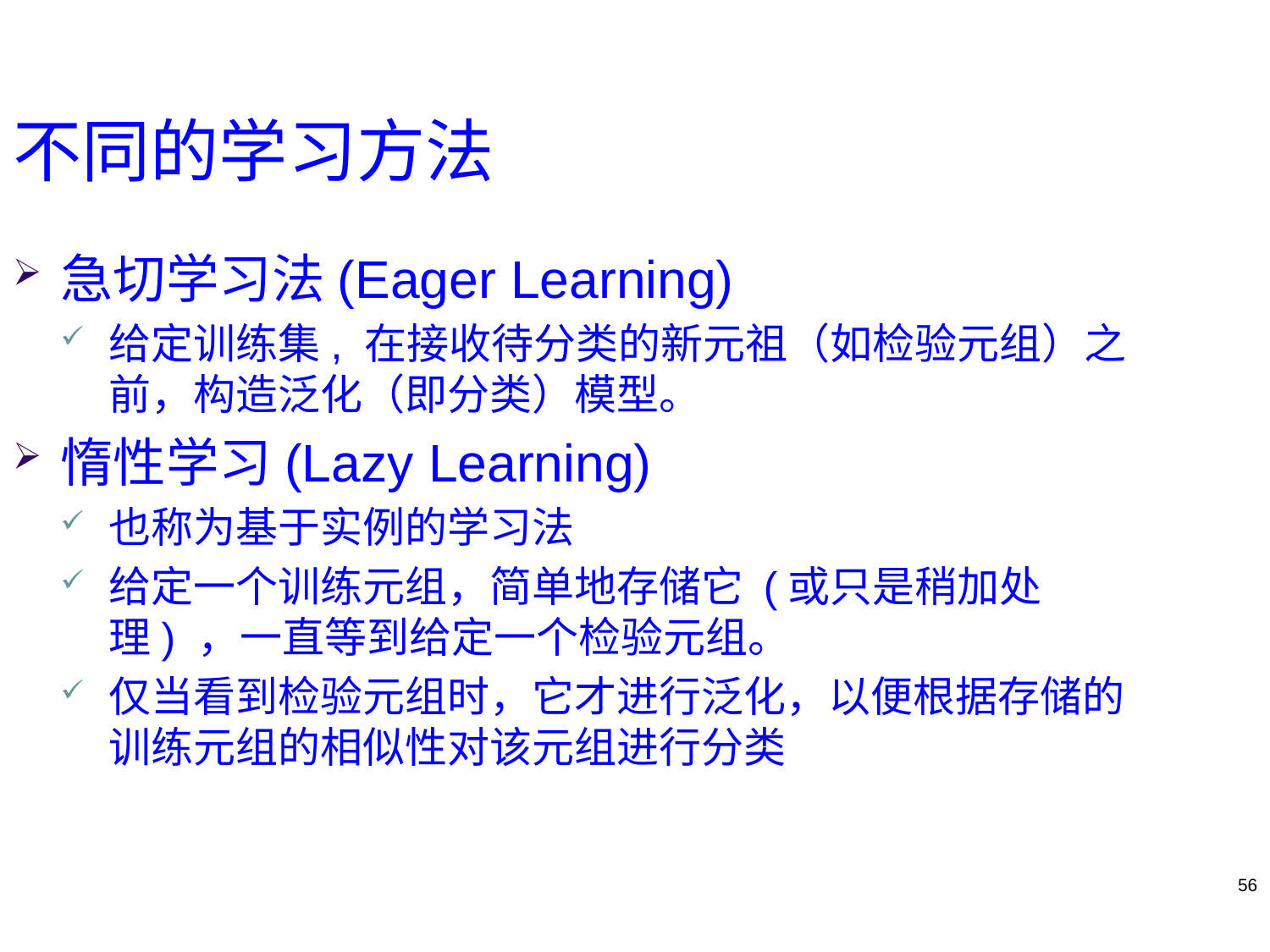

不同的学习方法
急切学习法(Eager Learning)
给定训练集, 在接收待分类的新元祖（如检验元组）之前，构造泛化（即分类）模型。
惰性学习(Lazy Learning)
也称为基于实例的学习法
给定一个训练元组，简单地存储它 (或只是稍加处理) ，一直等到给定一个检验元组。
仅当看到检验元组时，它才进行泛化，以便根据存储的训练元组的相似性对该元组进行分类
56